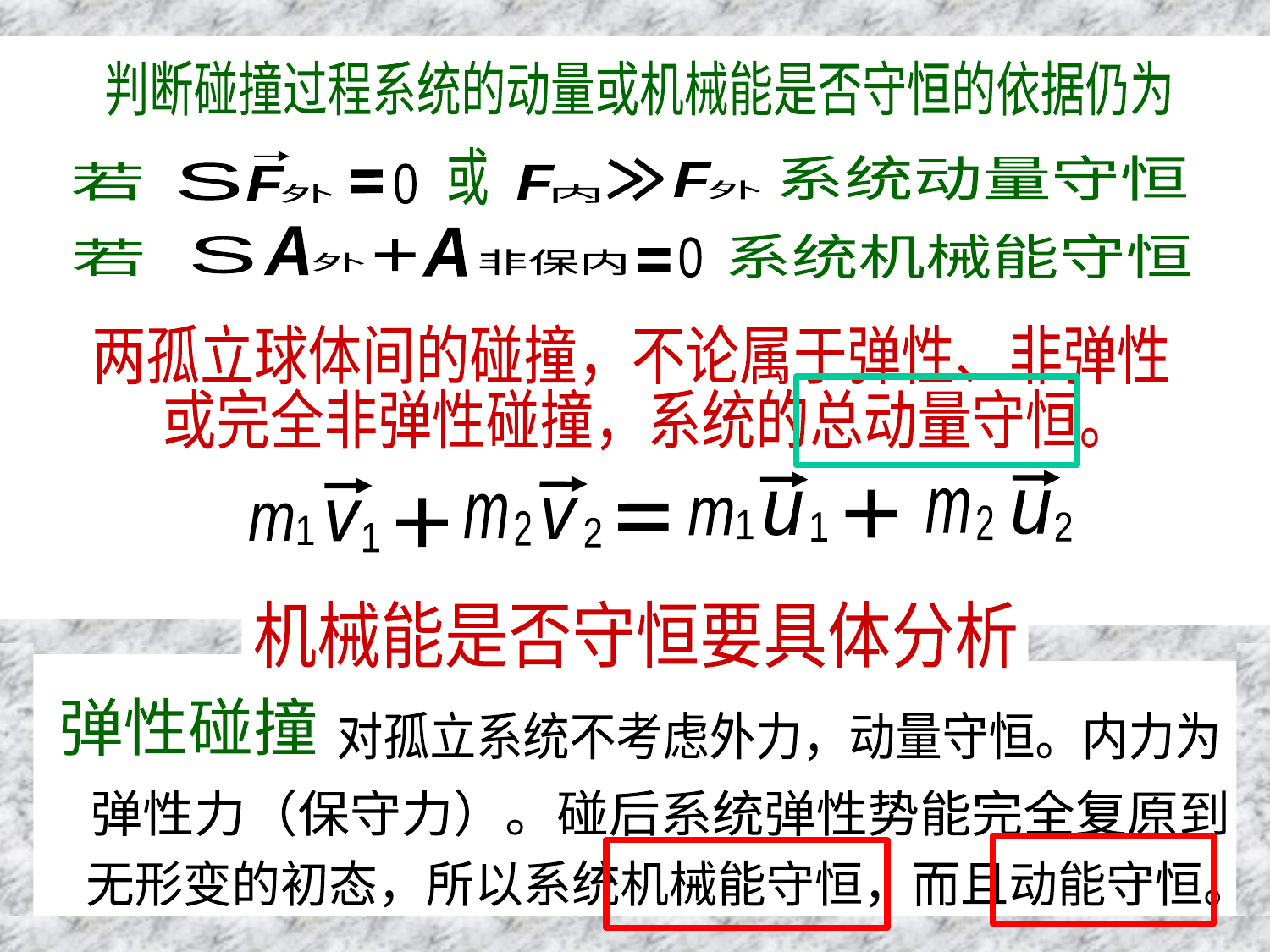

系统动量
判断碰撞过程系统的动量或机械能是否守恒的依据仍为
或
系统动量守恒

若
F
Σ
0
F

F
外
外
内
A
A
系统机械能守恒
Σ
0
若
+

非保内
外
两孤立球体间的碰撞，不论属于弹性、非弹性
或完全非弹性碰撞，系统的总动量守恒。

m
2
+
u
2
u
1
m
2
m
1
v
2
+
v
1
m
1

机械能是否守恒要具体分析

弹性碰撞
对孤立系统不考虑外力，动量守恒。内力为
弹性力（保守力）。碰后系统弹性势能完全复原到
无形变的初态，所以系统机械能守恒，而且动能守恒。